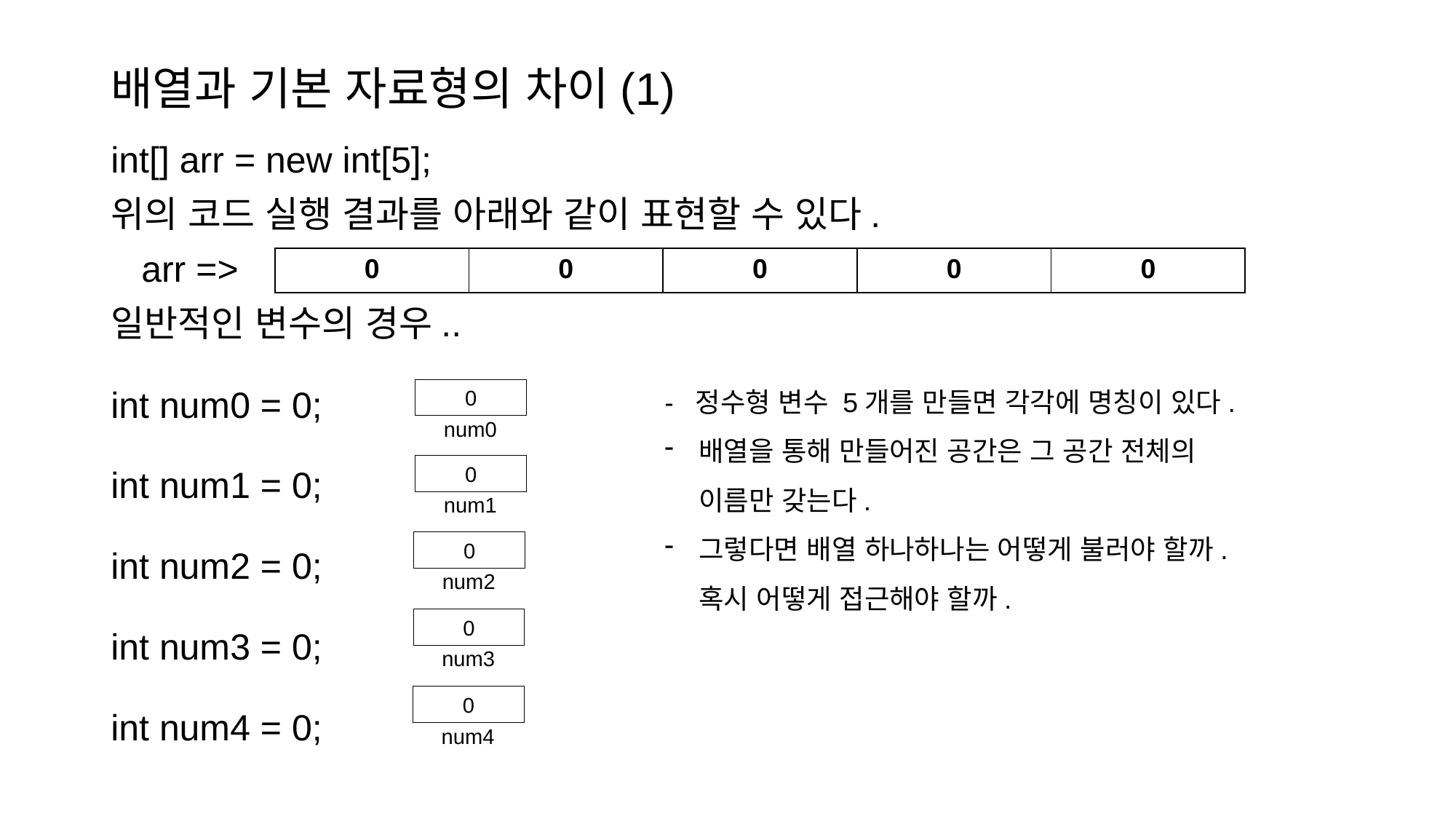

# 배열과 기본 자료형의 차이(1)
int[] arr = new int[5];
위의 코드 실행 결과를 아래와 같이 표현할 수 있다.
   arr =>
일반적인 변수의 경우..
int num0 = 0;
int num1 = 0;
int num2 = 0;
int num3 = 0;
int num4 = 0;
| 0 | 0 | 0 | 0 | 0 |
| --- | --- | --- | --- | --- |
-  정수형 변수 5개를 만들면 각각에 명칭이 있다.
배열을 통해 만들어진 공간은 그 공간 전체의 이름만 갖는다.
그렇다면 배열 하나하나는 어떻게 불러야 할까. 혹시 어떻게 접근해야 할까.

0
num0

0
num1
0
num2
0
num3
0
num4